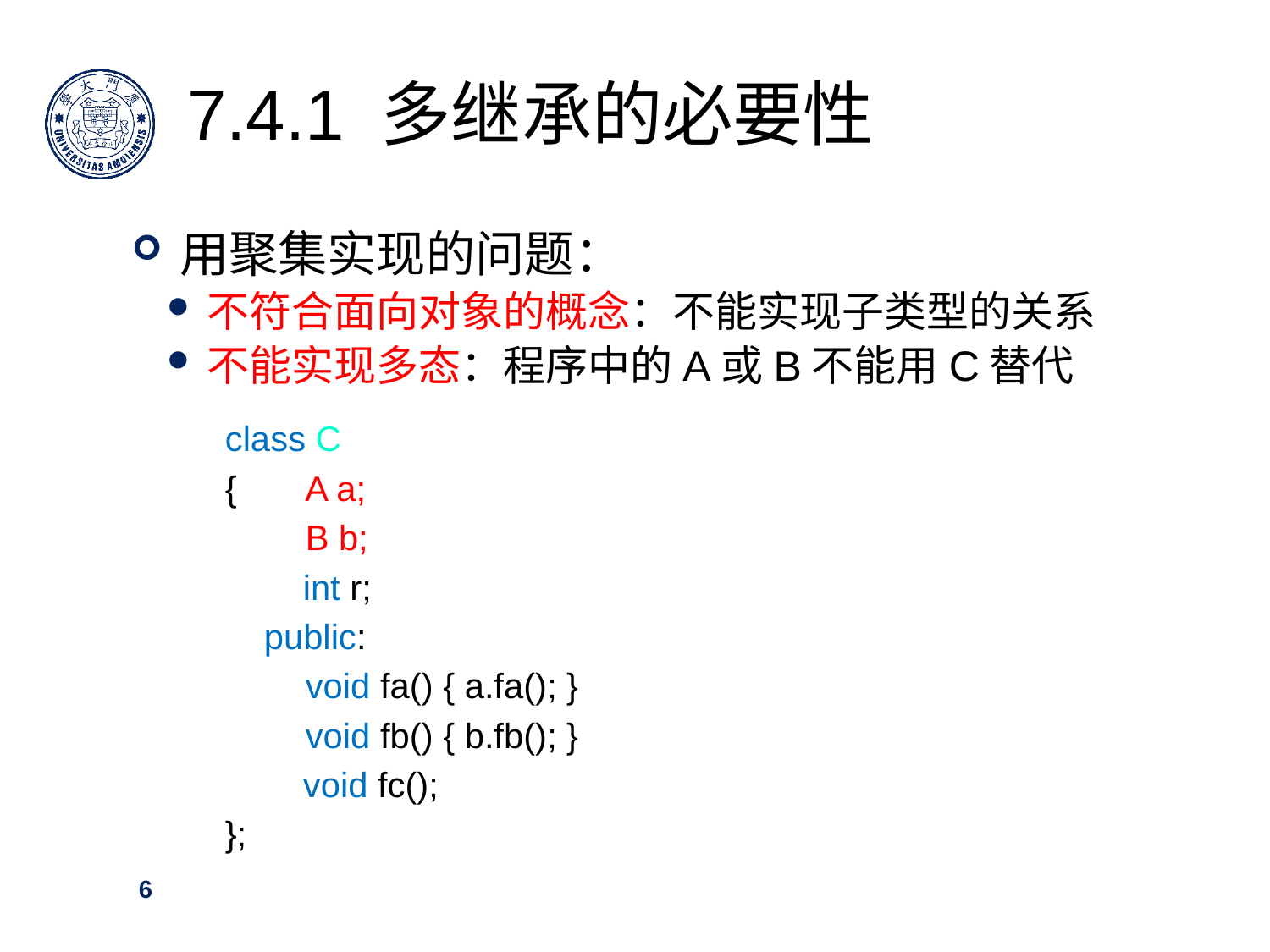

7.4.1 多继承的必要性
用聚集实现的问题：
不符合面向对象的概念：不能实现子类型的关系
不能实现多态：程序中的A或B不能用C替代

class C
{       A a;
	     B b;
        int r;
    public:
	     void fa() { a.fa(); }
	     void fb() { b.fb(); }
        void fc();
};
6